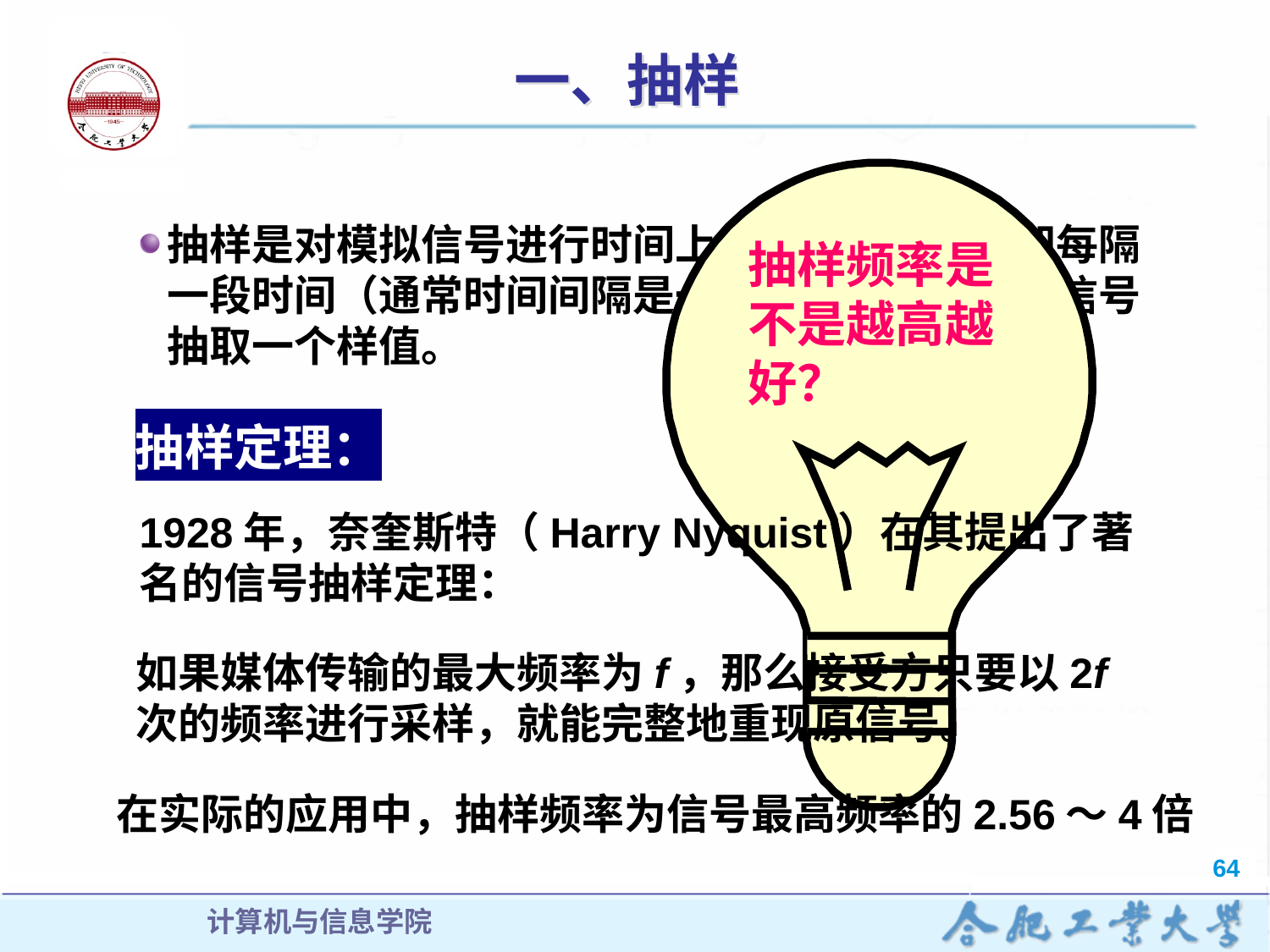

# 一、抽样
抽样频率是不是越高越好？
抽样是对模拟信号进行时间上的离散化处理，即每隔一段时间（通常时间间隔是一个固定值）对模拟信号抽取一个样值。
抽样定理：
1928年，奈奎斯特（Harry Nyquist）在其提出了著名的信号抽样定理：
如果媒体传输的最大频率为f，那么接受方只要以2f次的频率进行采样，就能完整地重现原信号。
在实际的应用中，抽样频率为信号最高频率的2.56～4倍